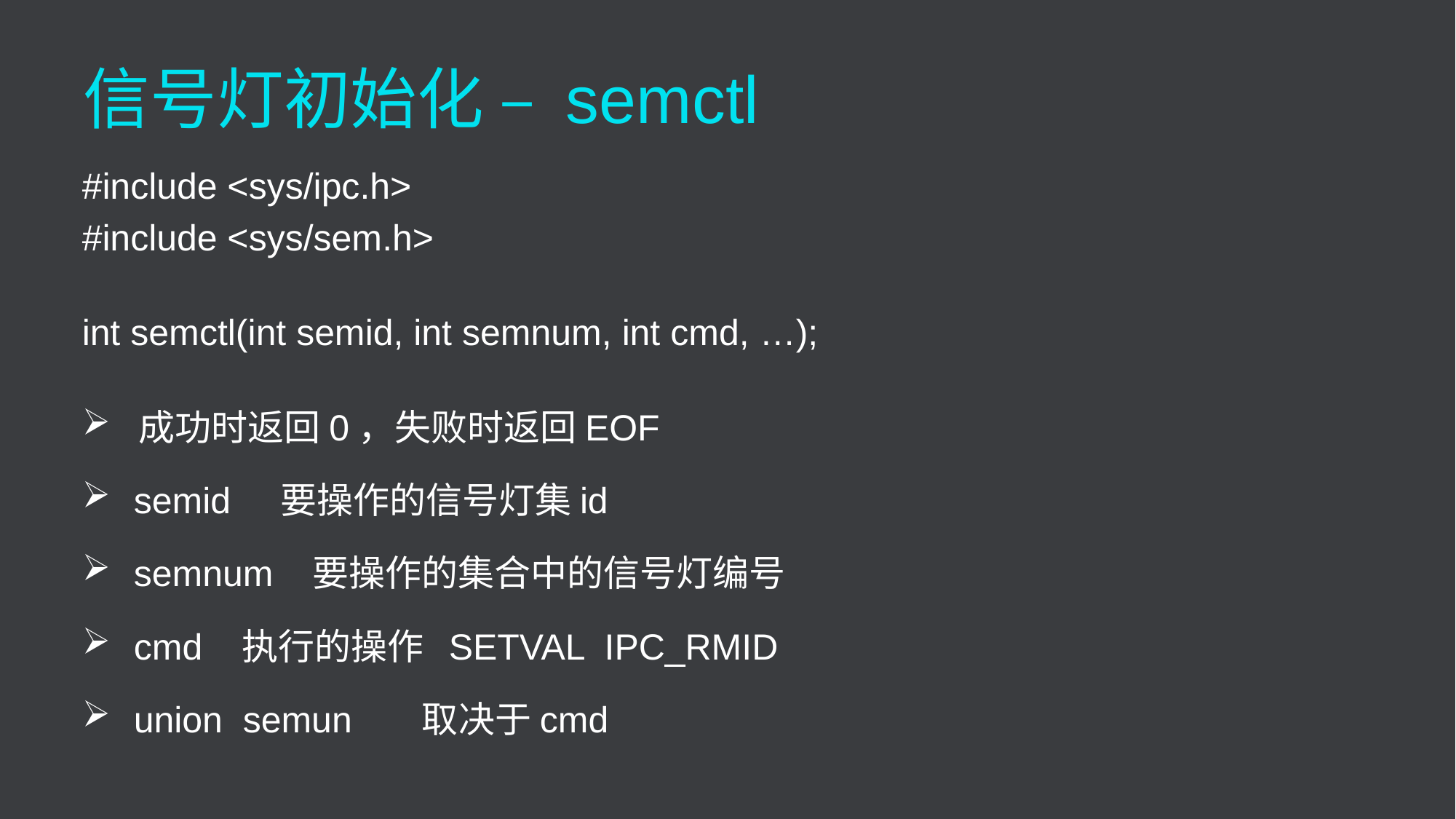

信号灯初始化 – semctl
#include <sys/ipc.h>
#include <sys/sem.h>
int semctl(int semid, int semnum, int cmd, …);
  成功时返回0，失败时返回EOF
  semid    要操作的信号灯集id
  semnum   要操作的集合中的信号灯编号
  cmd   执行的操作  SETVAL  IPC_RMID
  union  semun      取决于cmd